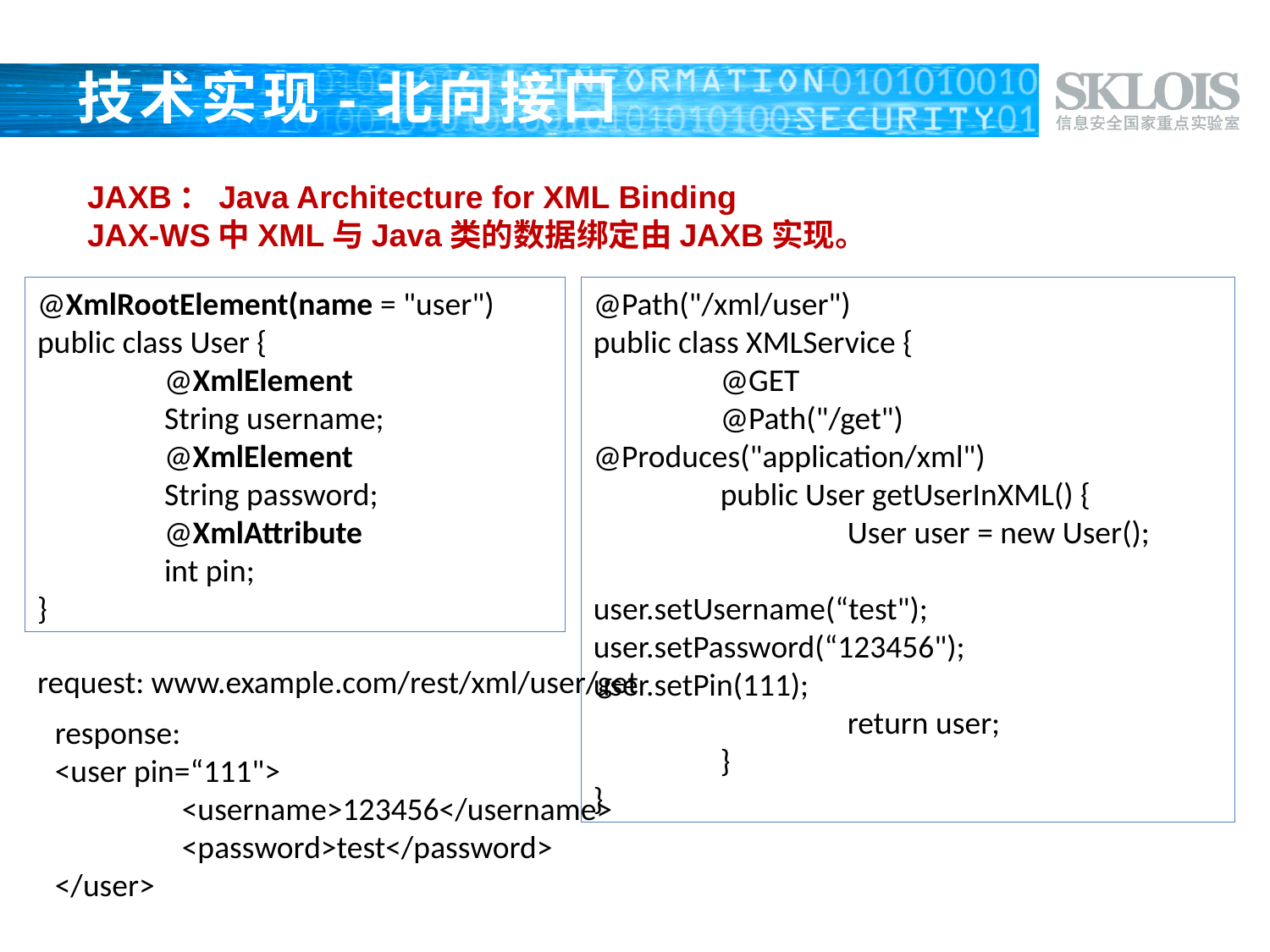

# 技术实现-北向接口
JAXB：Java Architecture for XML Binding
JAX-WS中XML与Java类的数据绑定由JAXB实现。
@XmlRootElement(name = "user")
public class User {
	@XmlElement
	String username;
	@XmlElement
	String password;
	@XmlAttribute
	int pin;
}
@Path("/xml/user")
public class XMLService {
	@GET
	@Path("/get") 	@Produces("application/xml")
	public User getUserInXML() {
		User user = new User();			user.setUsername(“test"); 		user.setPassword(“123456"); 		user.setPin(111);
		return user;
	}
}
request: www.example.com/rest/xml/user/get
response:
<user pin=“111">
	<username>123456</username>
	<password>test</password>     </user>